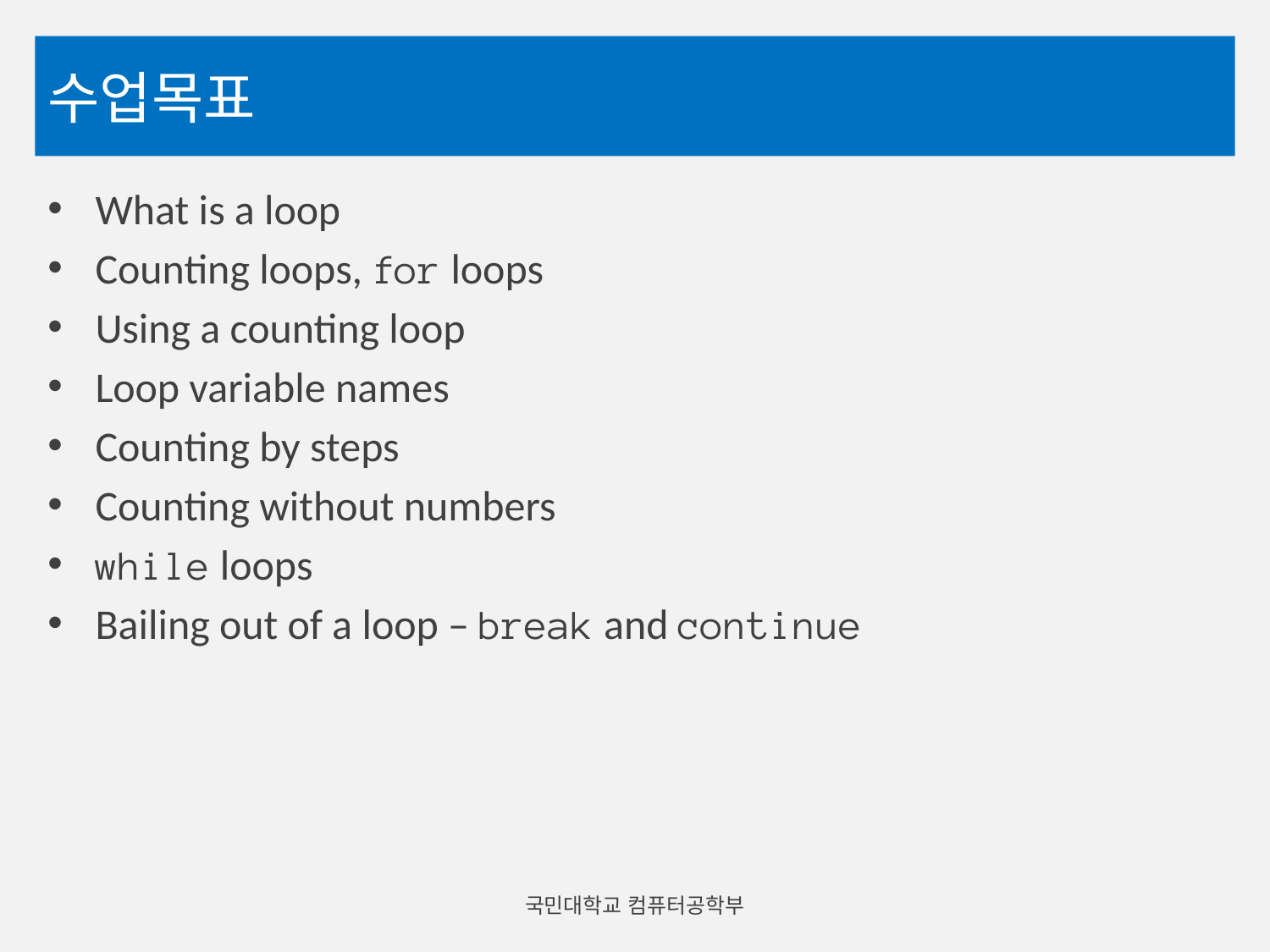

# 수업목표
What is a loop
Counting loops, for loops
Using a counting loop
Loop variable names
Counting by steps
Counting without numbers
while loops
Bailing out of a loop – break and continue
국민대학교 컴퓨터공학부